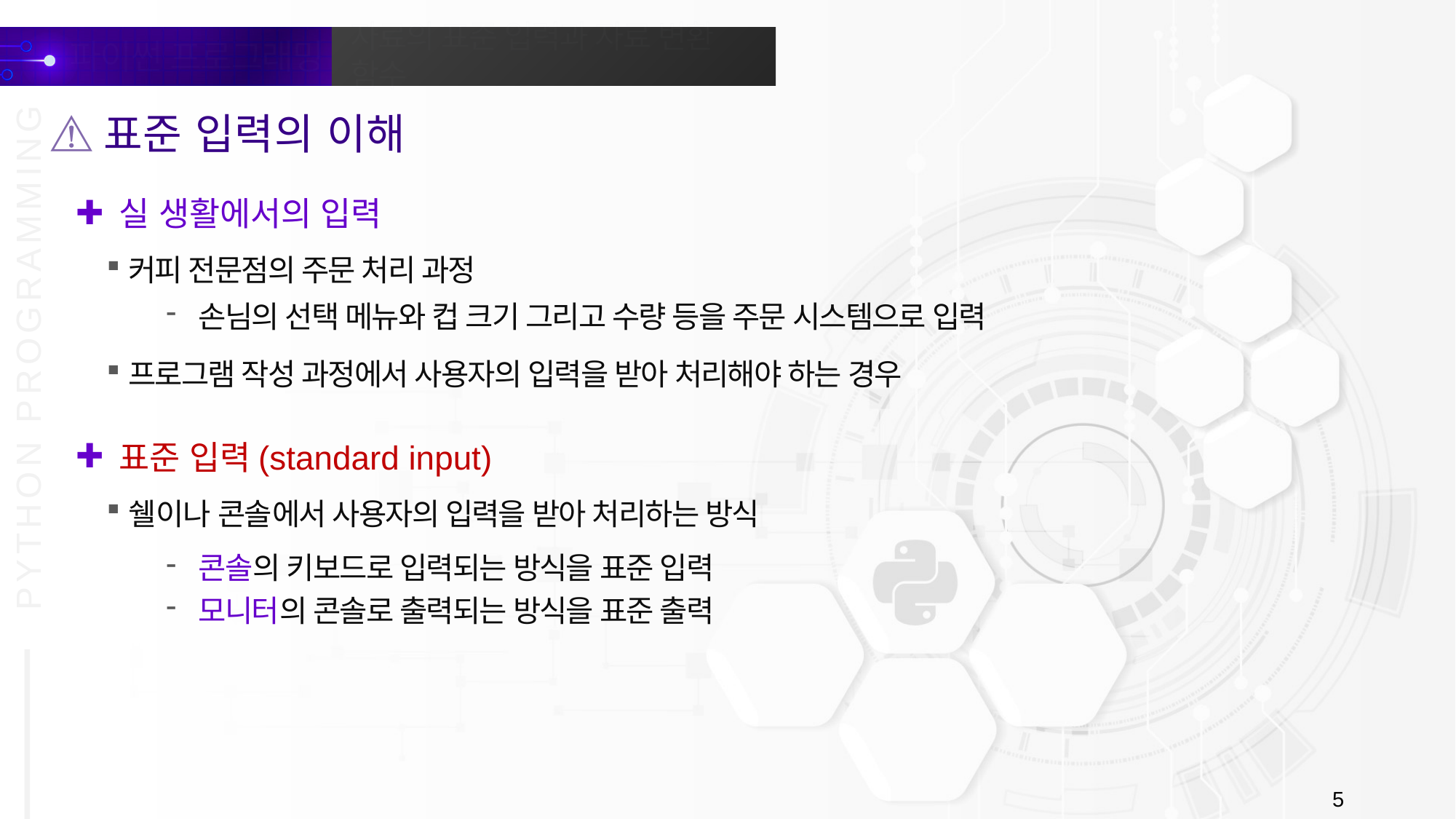

표준 입력의 이해
실 생활에서의 입력
커피 전문점의 주문 처리 과정
손님의 선택 메뉴와 컵 크기 그리고 수량 등을 주문 시스템으로 입력
프로그램 작성 과정에서 사용자의 입력을 받아 처리해야 하는 경우
표준 입력(standard input)
쉘이나 콘솔에서 사용자의 입력을 받아 처리하는 방식
콘솔의 키보드로 입력되는 방식을 표준 입력
모니터의 콘솔로 출력되는 방식을 표준 출력
5